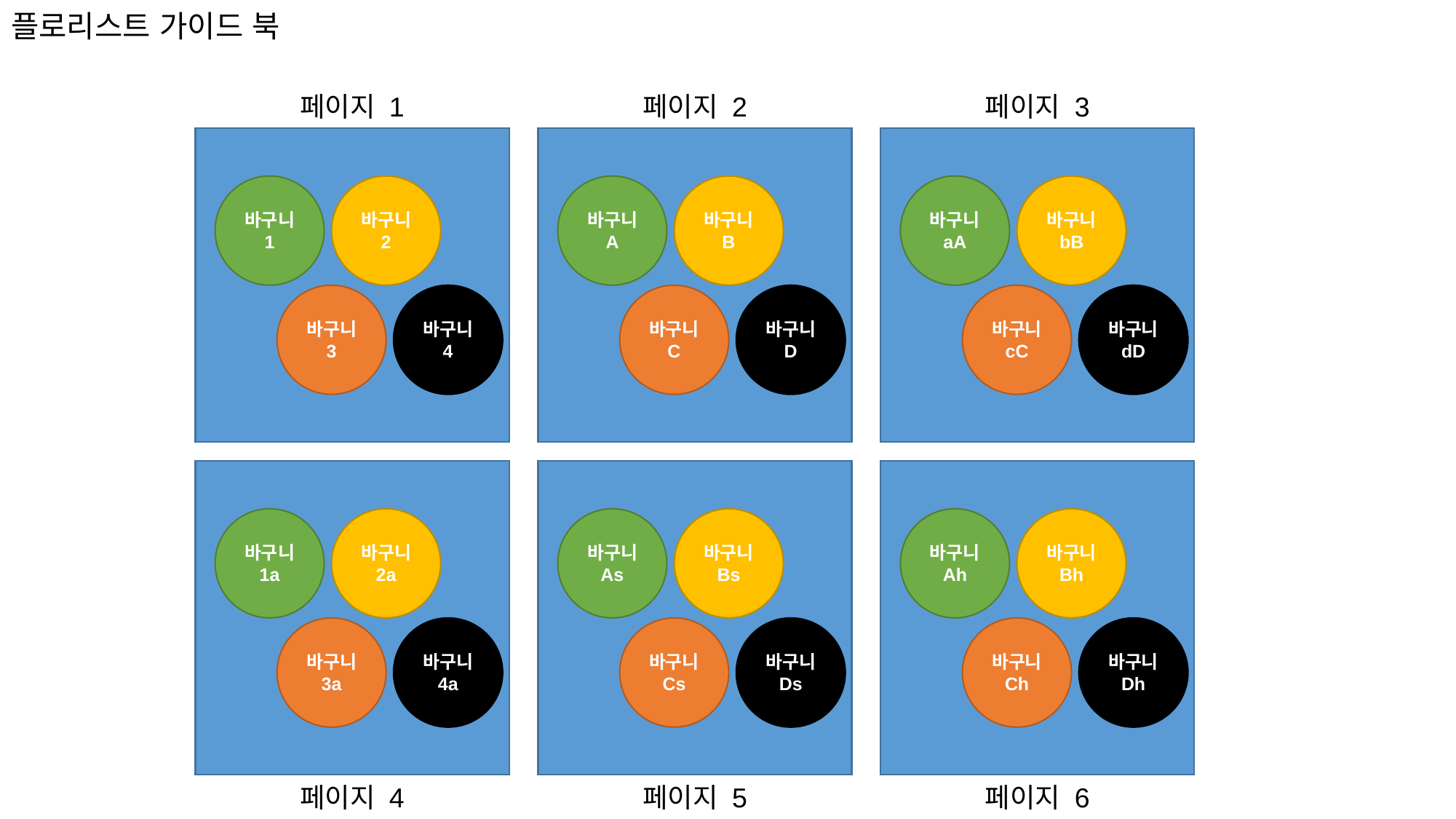

# 플로리스트 가이드 북
페이지 1
페이지 2
페이지 3

바구니 1
바구니 2
바구니 3
바구니 4

바구니 A
바구니 B
바구니 C
바구니 D

바구니 aA
바구니 bB
바구니 cC
바구니 dD

바구니 1a
바구니 2a
바구니 3a
바구니 4a

바구니 As
바구니 Bs
바구니 Cs
바구니 Ds

바구니 Ah
바구니 Bh
바구니 Ch
바구니 Dh
페이지 4
페이지 5
페이지 6